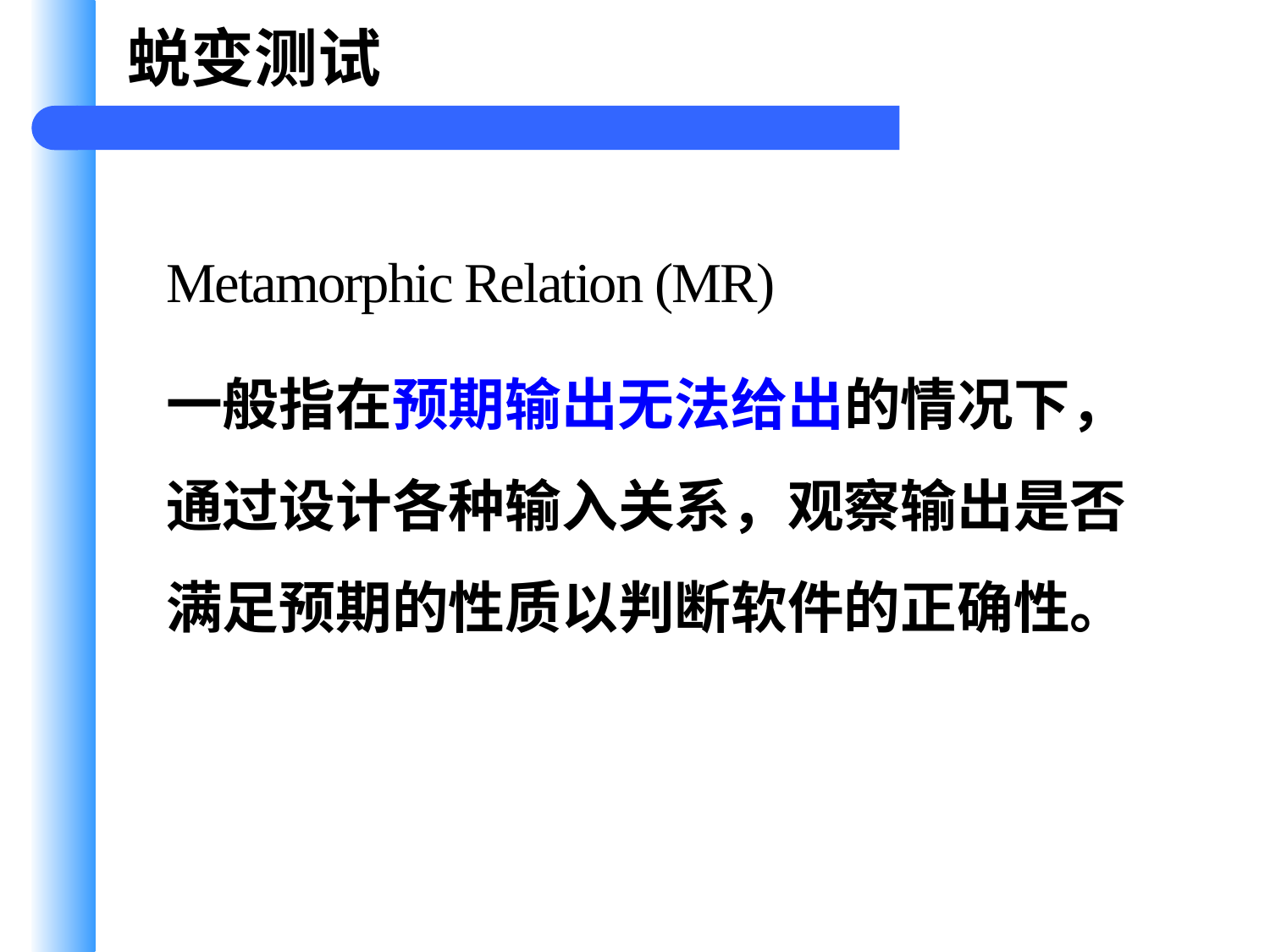

蜕变测试
Metamorphic Relation (MR)
一般指在预期输出无法给出的情况下，通过设计各种输入关系，观察输出是否满足预期的性质以判断软件的正确性。